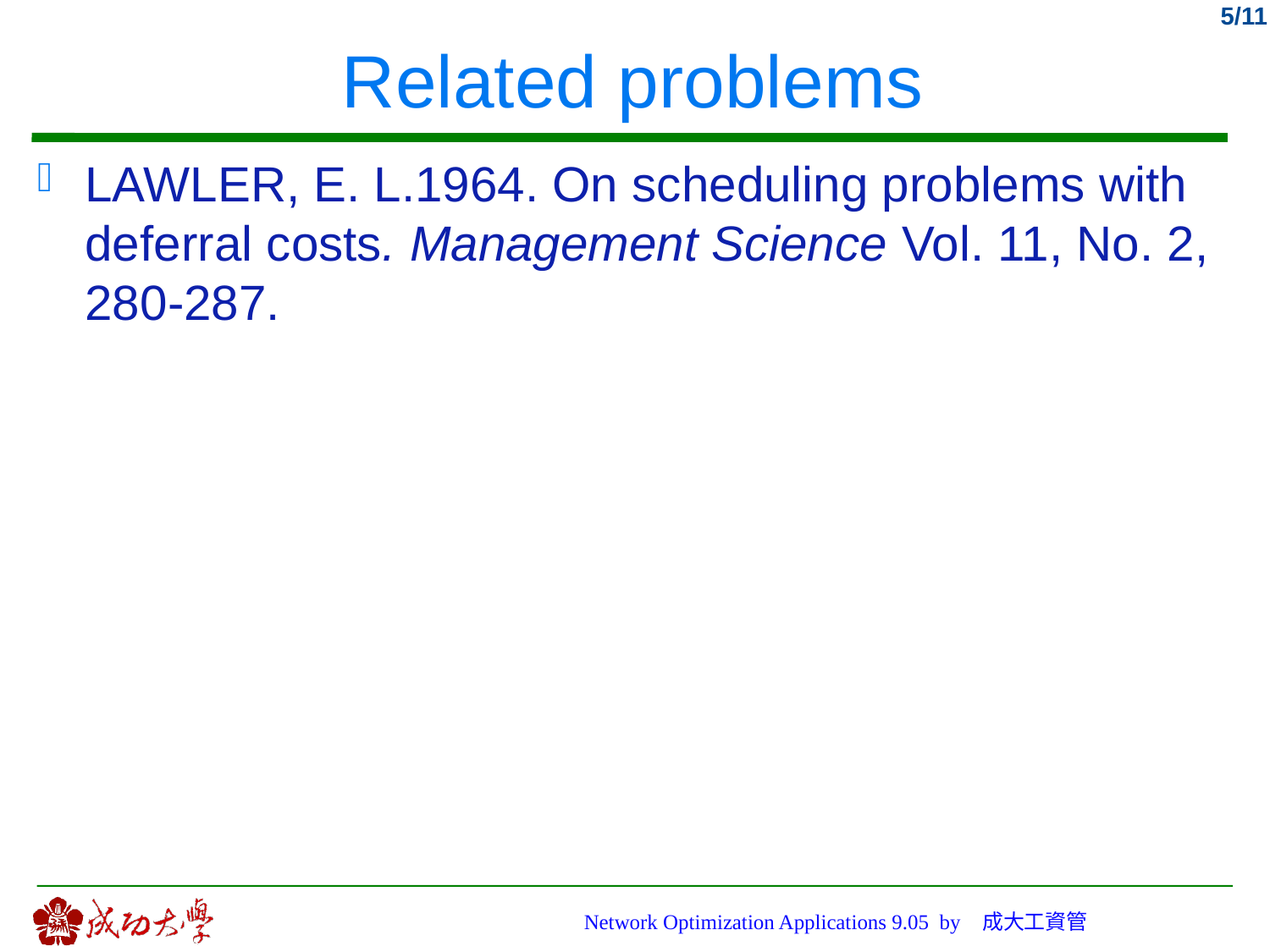

# Related problems
LAWLER, E. L.1964. On scheduling problems with deferral costs. Management Science Vol. 11, No. 2, 280-287.
Network Optimization Applications 9.05  by   成大工資管